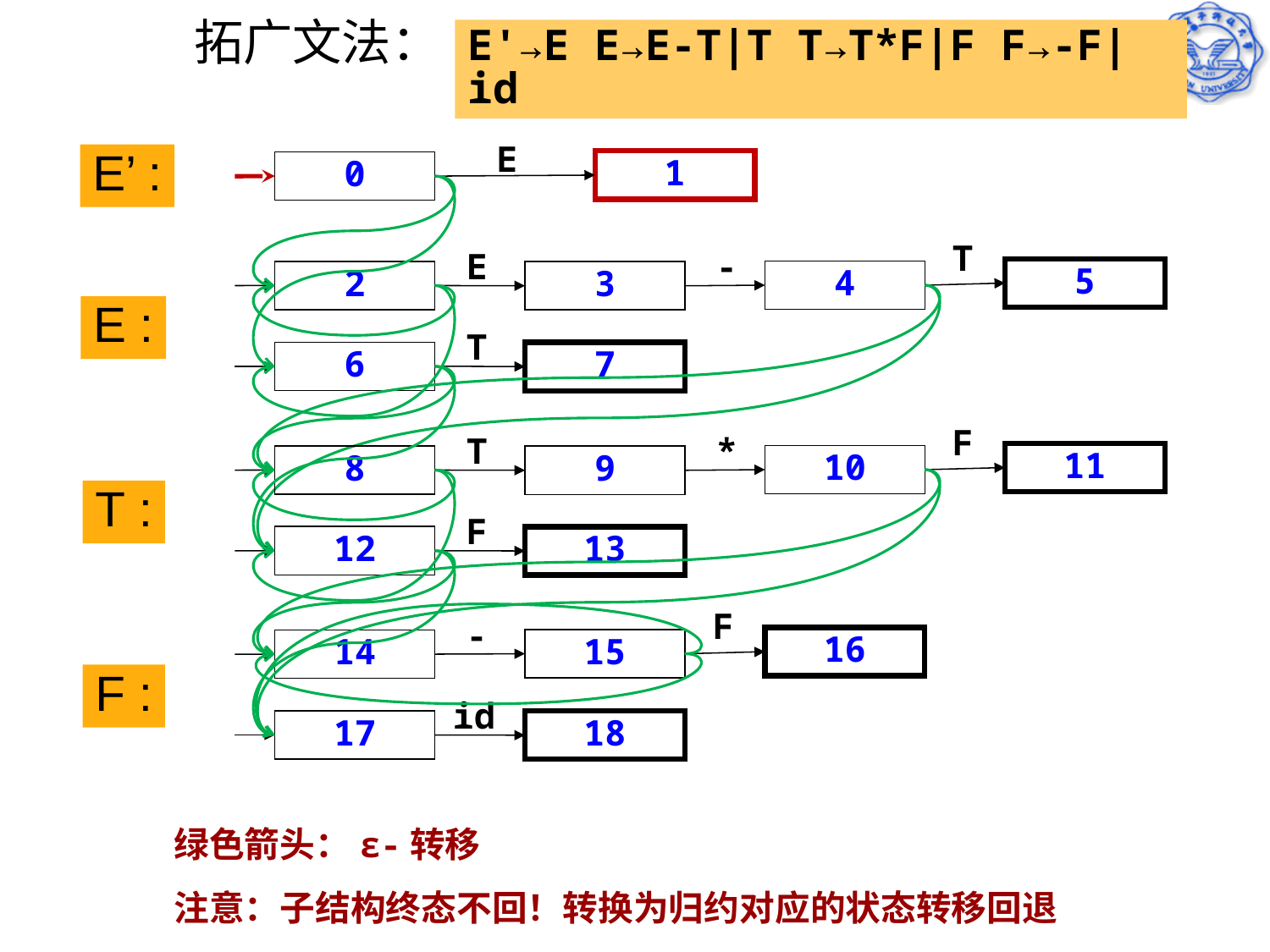

拓广文法：
E'→E E→E-T|T T→T*F|F F→-F|id
E
E’ :
1
0
T
E
-
5
4
2
3
E :
T
6
7
F
T
*
11
10
8
9
T :
F
12
13
F
-
16
15
14
F :
id
17
18
绿色箭头：ε-转移
注意：子结构终态不回！转换为归约对应的状态转移回退